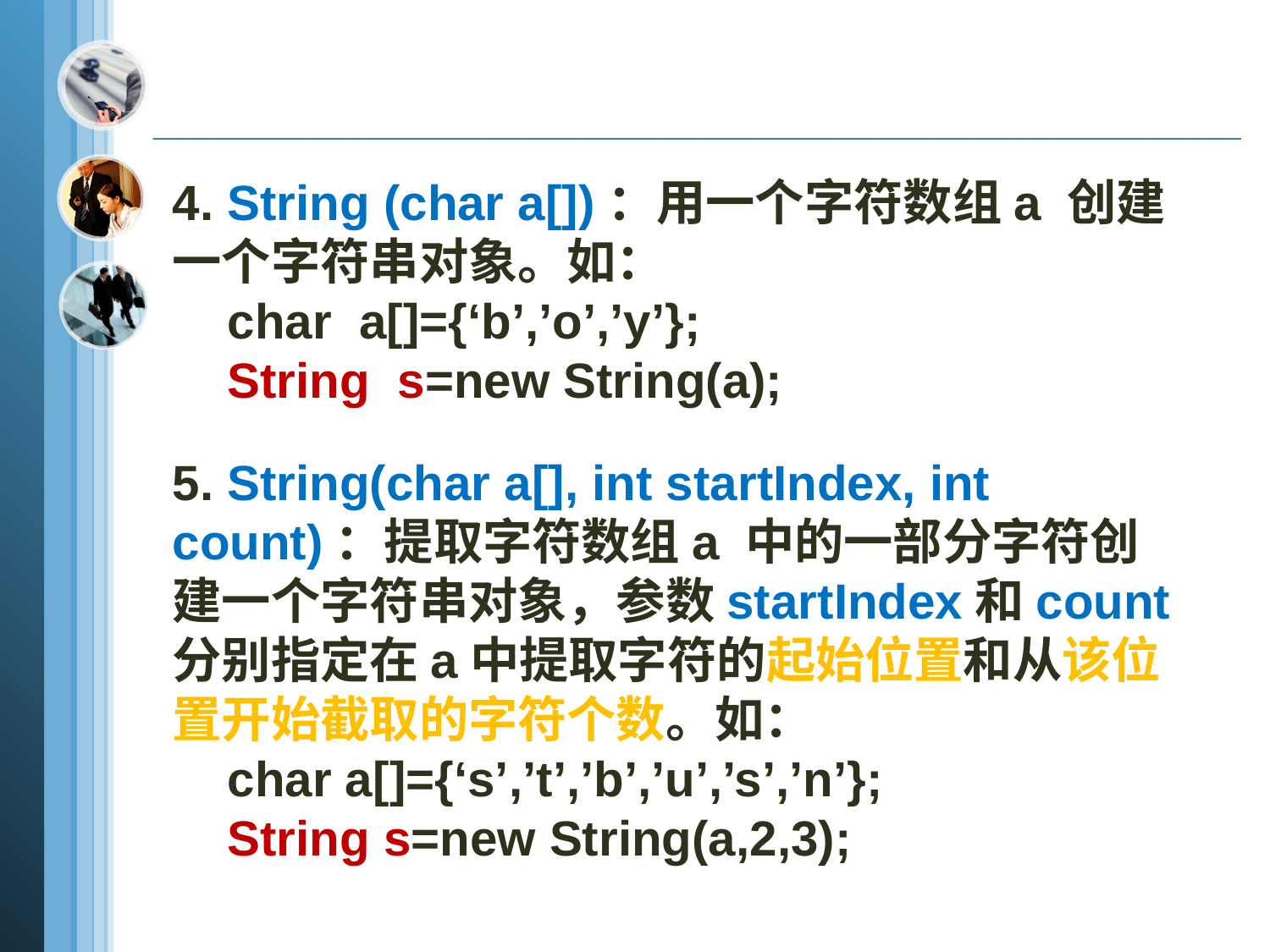

4. String (char a[])：用一个字符数组a 创建一个字符串对象。如：
    char  a[]={‘b’,’o’,’y’};
    String  s=new String(a);
5. String(char a[], int startIndex, int count)：提取字符数组a 中的一部分字符创建一个字符串对象，参数startIndex和count分别指定在a中提取字符的起始位置和从该位置开始截取的字符个数。如：
    char a[]={‘s’,’t’,’b’,’u’,’s’,’n’};
    String s=new String(a,2,3);